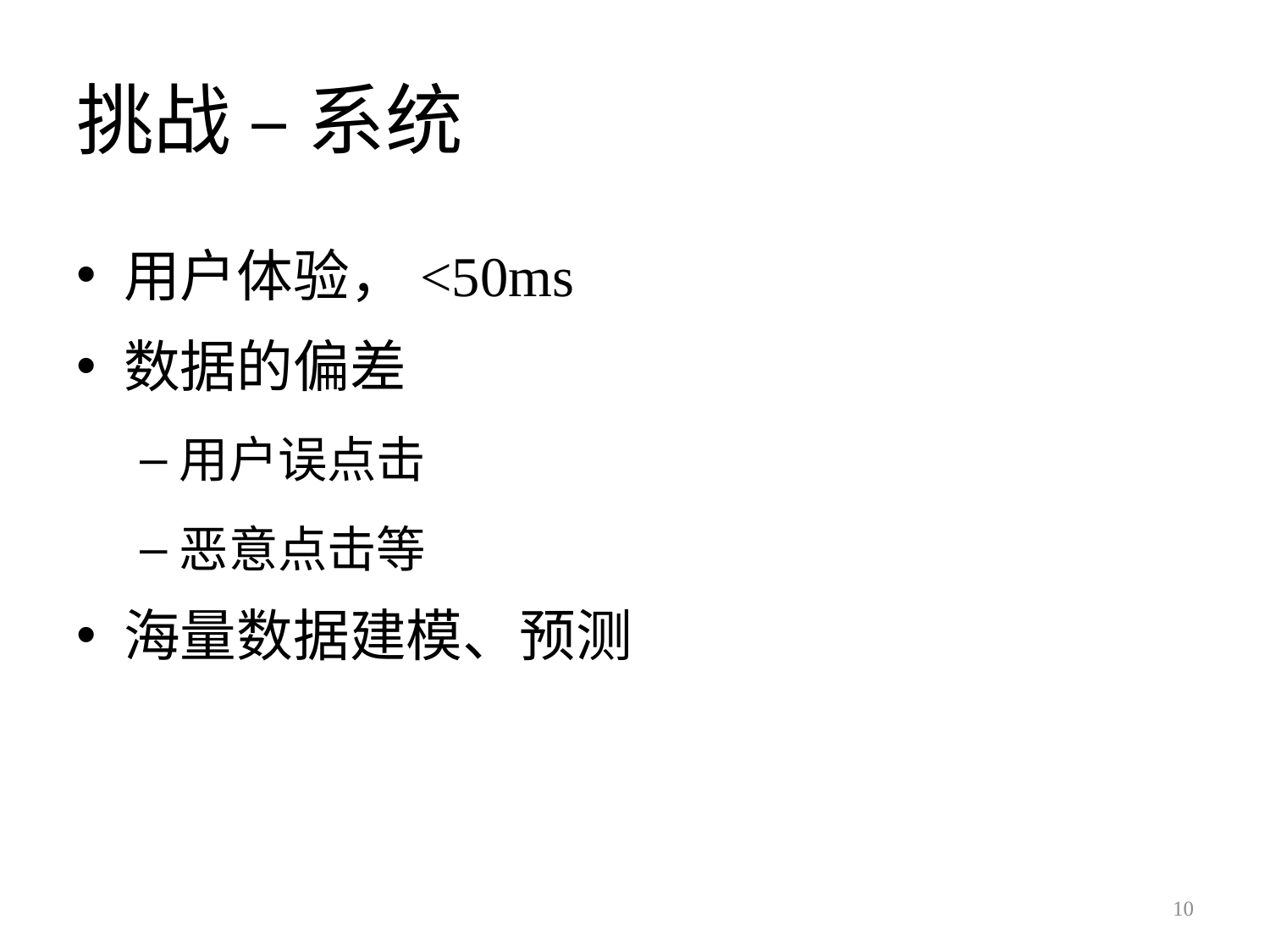

# 挑战 – 系统
用户体验，<50ms
数据的偏差
用户误点击
恶意点击等
海量数据建模、预测
10